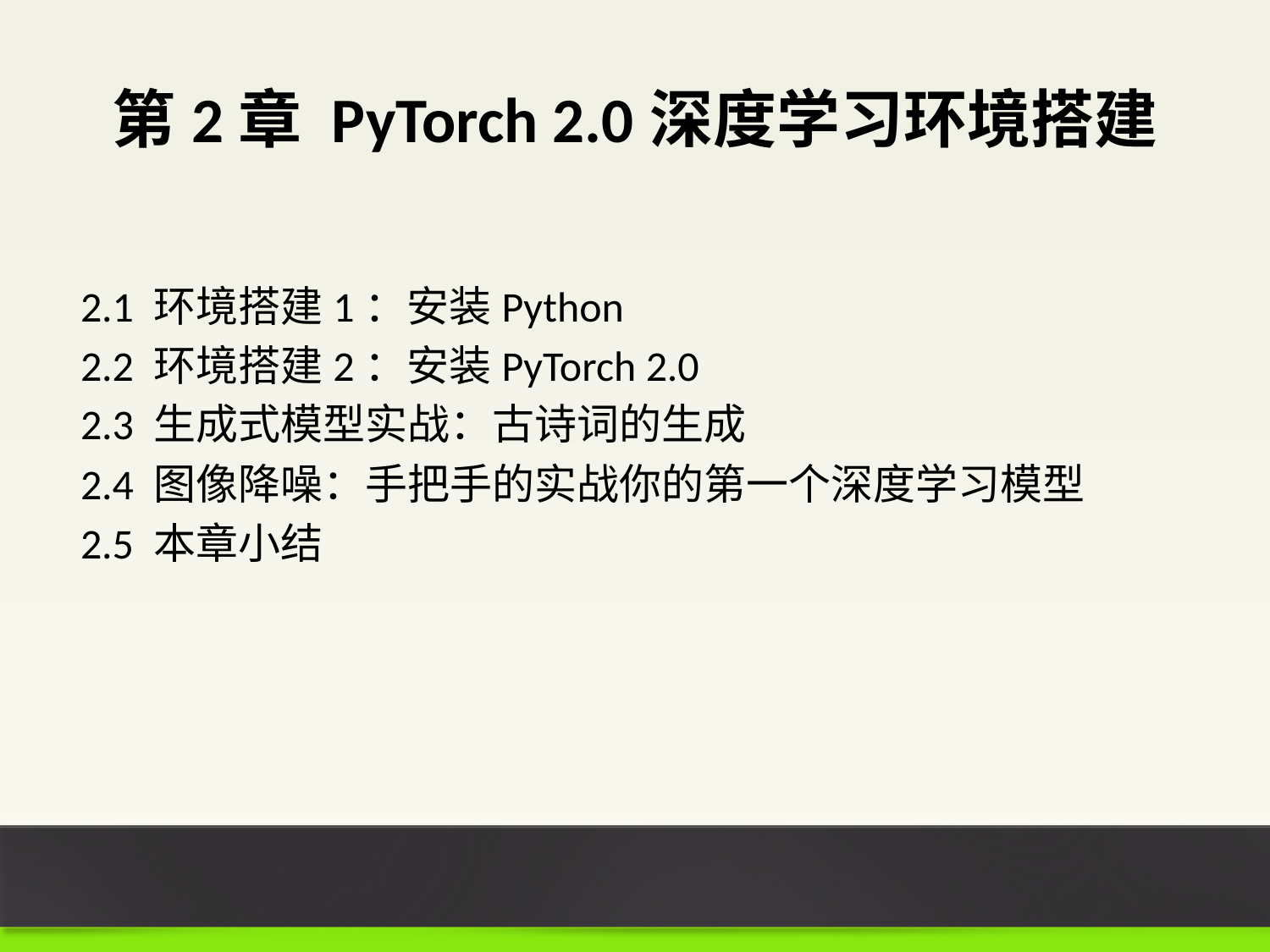

# 第2章 PyTorch 2.0深度学习环境搭建

2.1 环境搭建1：安装Python
2.2 环境搭建2：安装PyTorch 2.0
2.3 生成式模型实战：古诗词的生成
2.4 图像降噪：手把手的实战你的第一个深度学习模型
2.5 本章小结